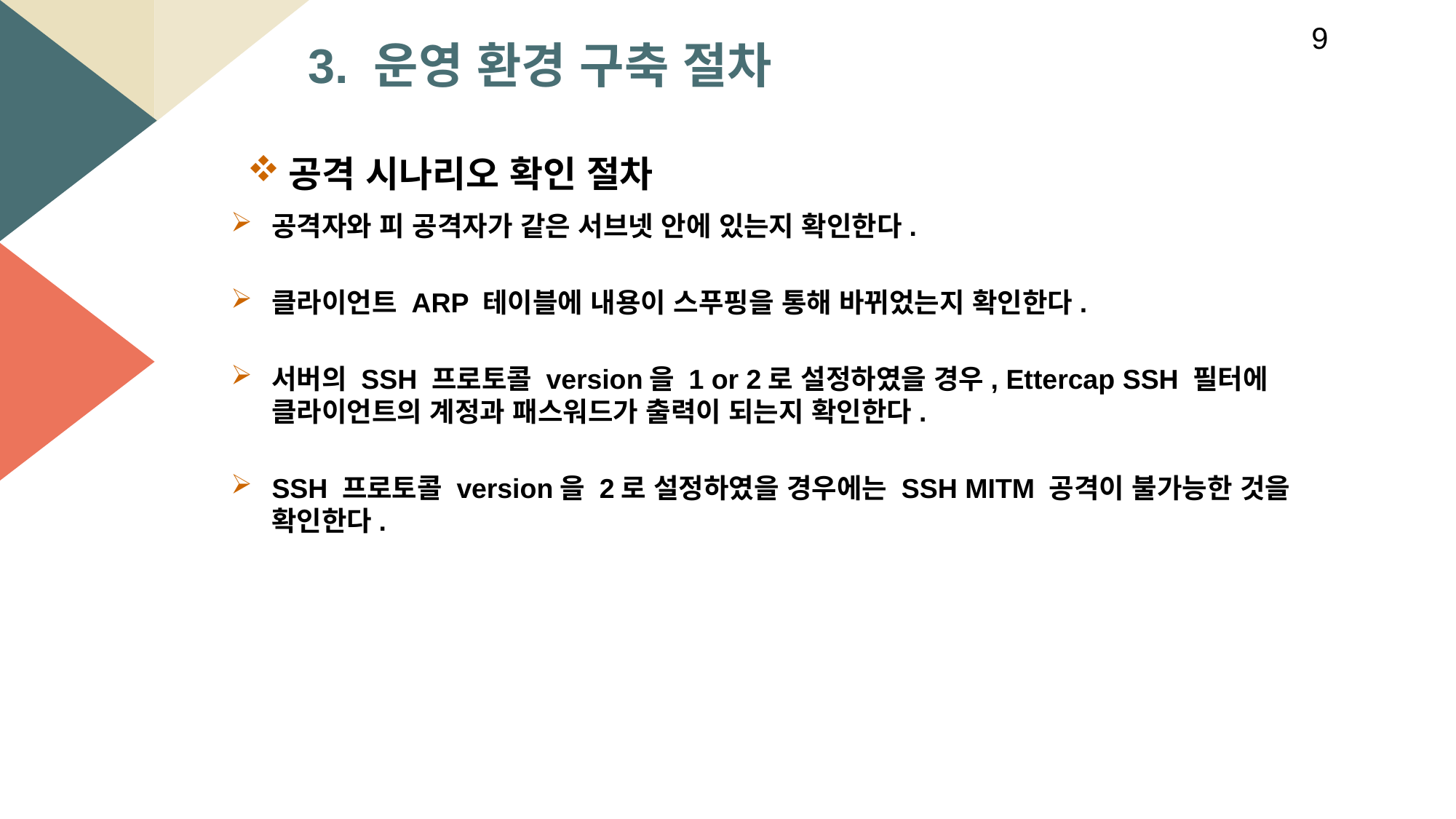

9
3. 운영 환경 구축 절차

공격 시나리오 확인 절차

공격자와 피 공격자가 같은 서브넷 안에 있는지 확인한다.

클라이언트 ARP 테이블에 내용이 스푸핑을 통해 바뀌었는지 확인한다.

서버의 SSH 프로토콜 version을 1 or 2로 설정하였을 경우, Ettercap SSH 필터에 클라이언트의 계정과 패스워드가 출력이 되는지 확인한다.

SSH 프로토콜 version을 2로 설정하였을 경우에는 SSH MITM 공격이 불가능한 것을 확인한다.